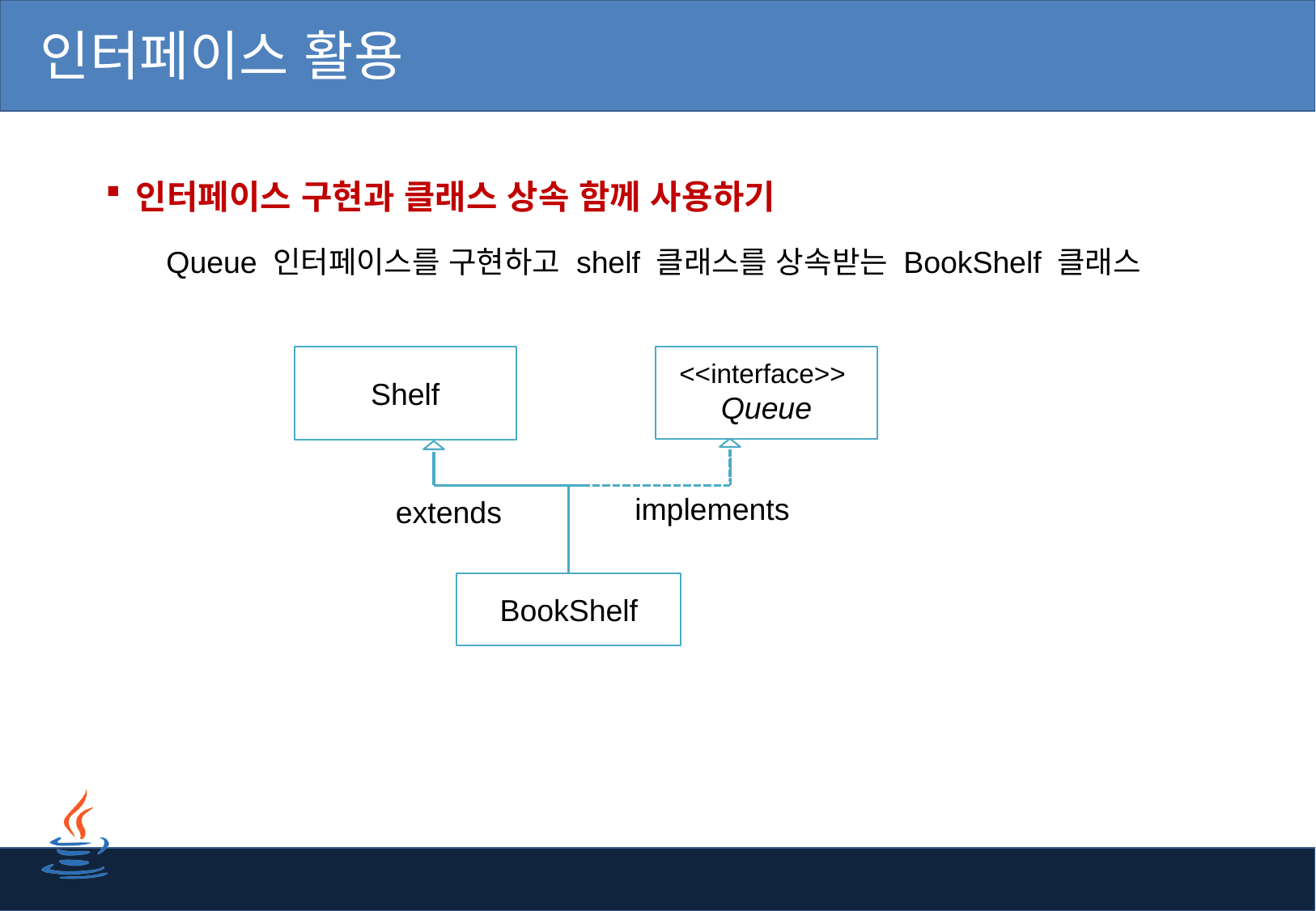

# 인터페이스 활용
인터페이스 구현과 클래스 상속 함께 사용하기
Queue 인터페이스를 구현하고 shelf 클래스를 상속받는 BookShelf 클래스
Shelf

<<interface>>
Queue

implements
extends

BookShelf

41